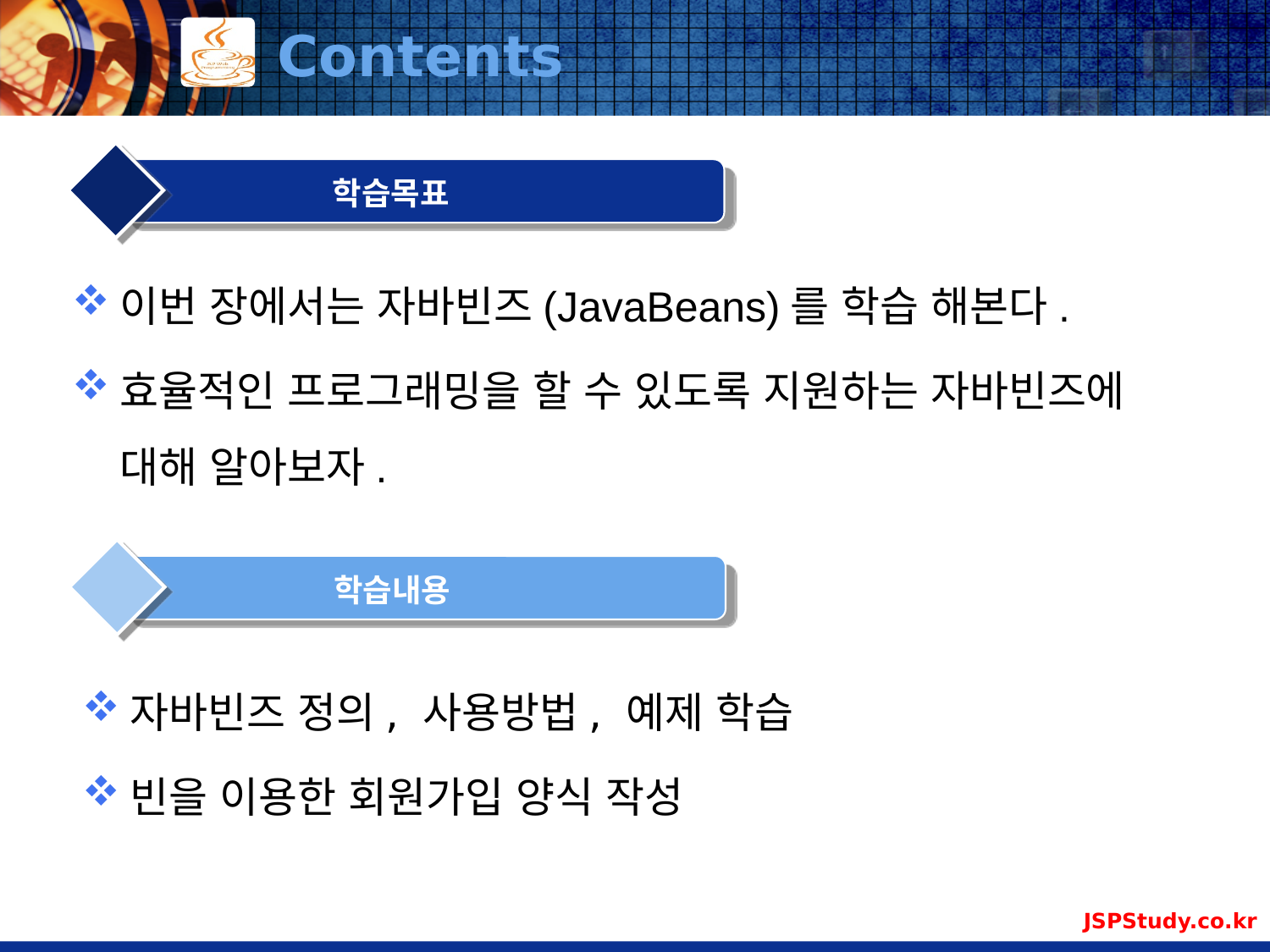

# Contents

학습목표
이번 장에서는 자바빈즈(JavaBeans)를 학습 해본다.
효율적인 프로그래밍을 할 수 있도록 지원하는 자바빈즈에 대해 알아보자.

학습내용
자바빈즈 정의, 사용방법, 예제 학습
빈을 이용한 회원가입 양식 작성

JSPStudy.co.kr